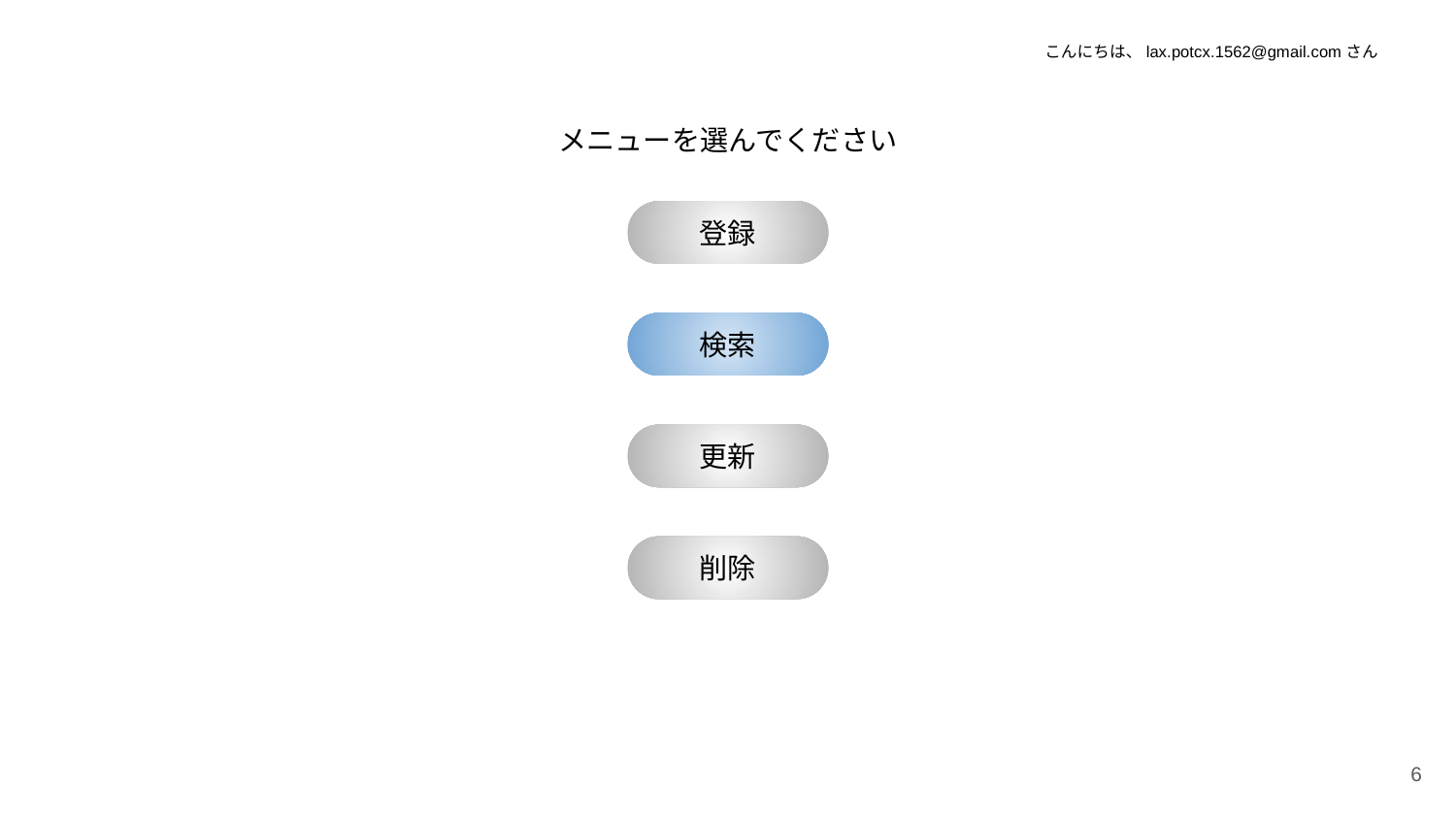

こんにちは、lax.potcx.1562@gmail.comさん
メニューを選んでください
登録
検索
更新
削除
6